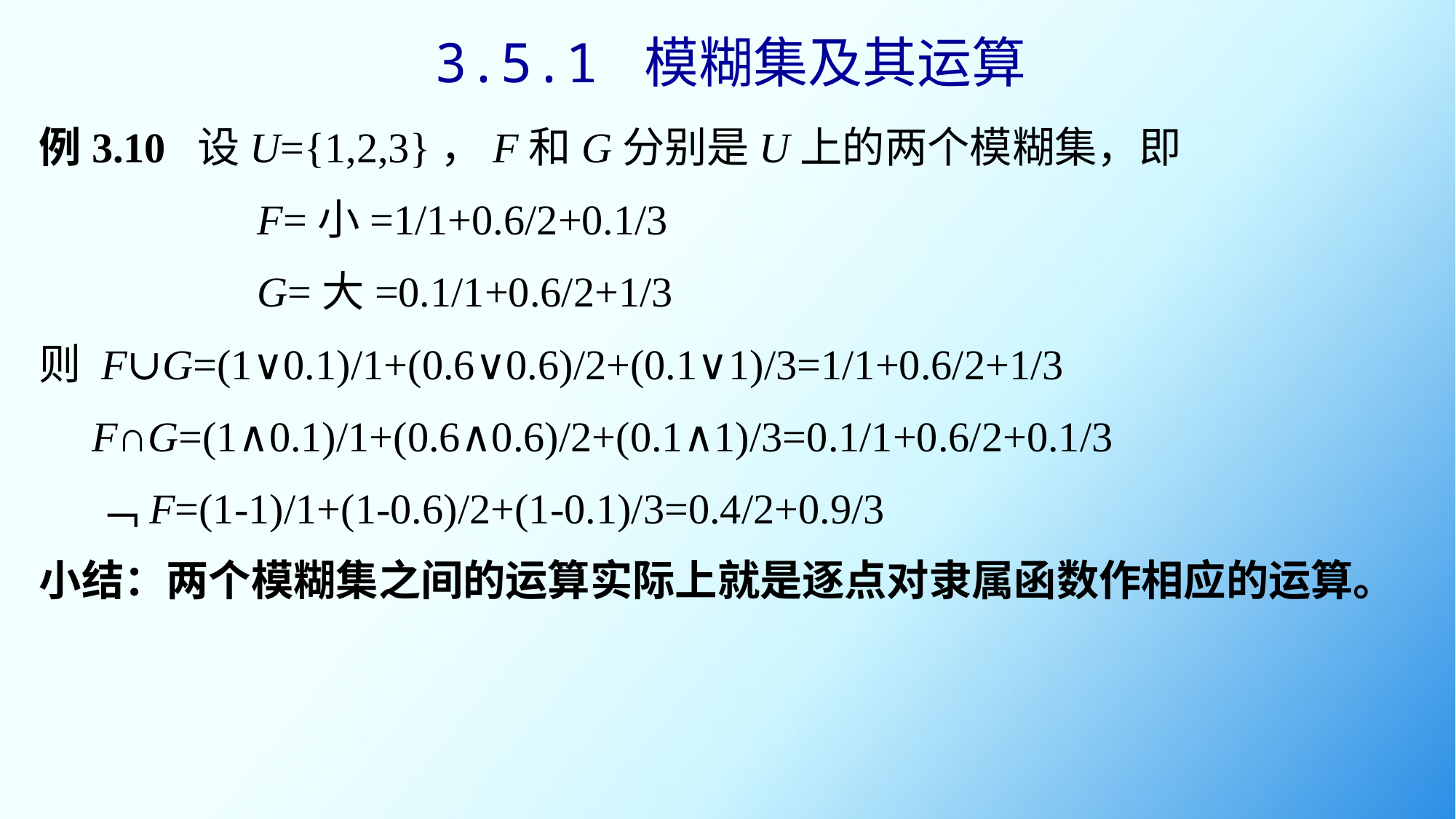

3.5.1 模糊集及其运算
例3.10  设U={1,2,3}，F和G分别是U上的两个模糊集，即
     		F=小=1/1+0.6/2+0.1/3
     		G=大=0.1/1+0.6/2+1/3
则 F∪G=(1∨0.1)/1+(0.6∨0.6)/2+(0.1∨1)/3=1/1+0.6/2+1/3
     F∩G=(1∧0.1)/1+(0.6∧0.6)/2+(0.1∧1)/3=0.1/1+0.6/2+0.1/3
     ﹁F=(1-1)/1+(1-0.6)/2+(1-0.1)/3=0.4/2+0.9/3
小结：两个模糊集之间的运算实际上就是逐点对隶属函数作相应的运算。